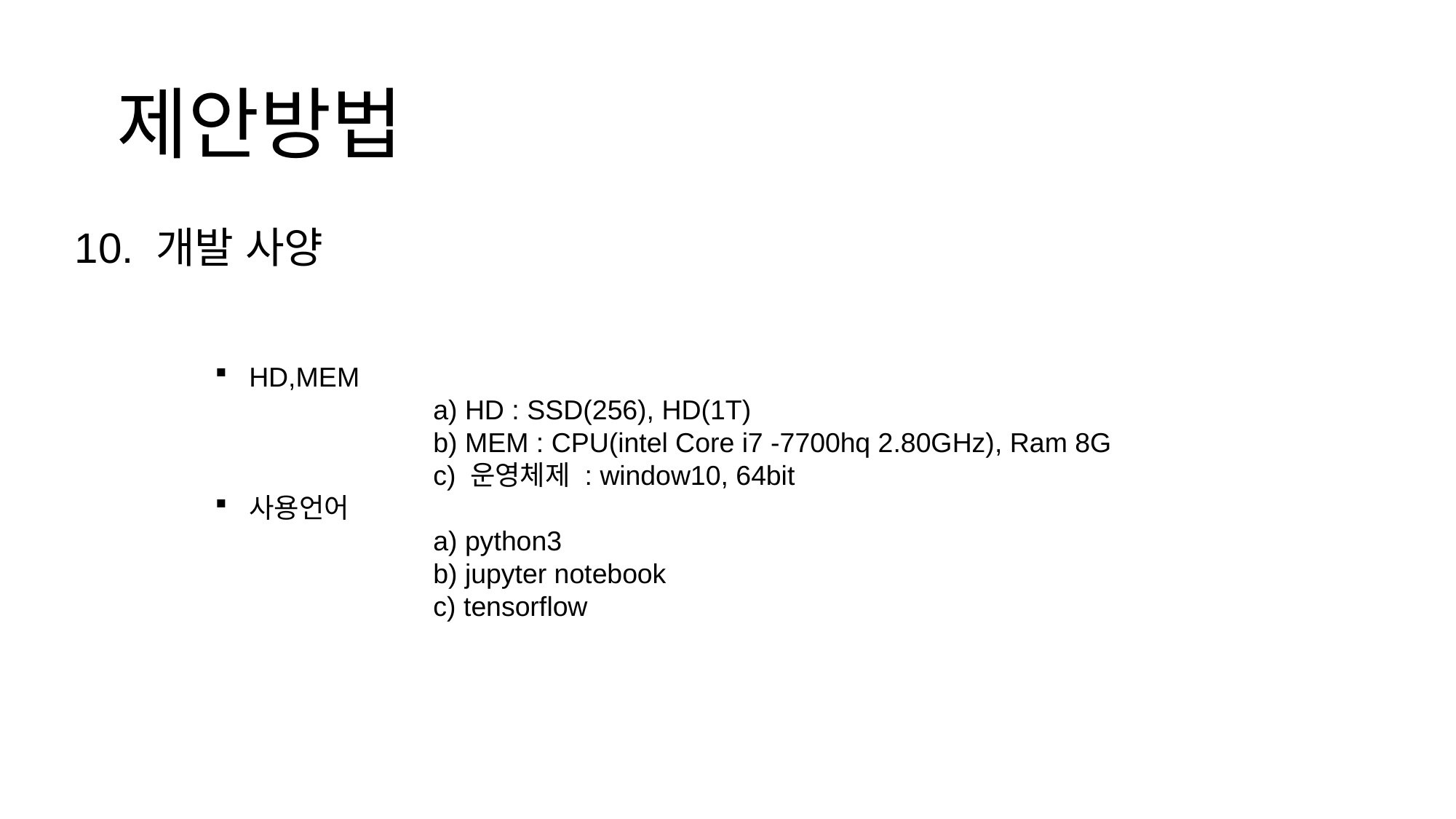

# 제안방법
10. 개발 사양
HD,MEM
		a) HD : SSD(256), HD(1T)
		b) MEM : CPU(intel Core i7 -7700hq 2.80GHz), Ram 8G
		c) 운영체제 : window10, 64bit
사용언어
		a) python3
		b) jupyter notebook
		c) tensorflow